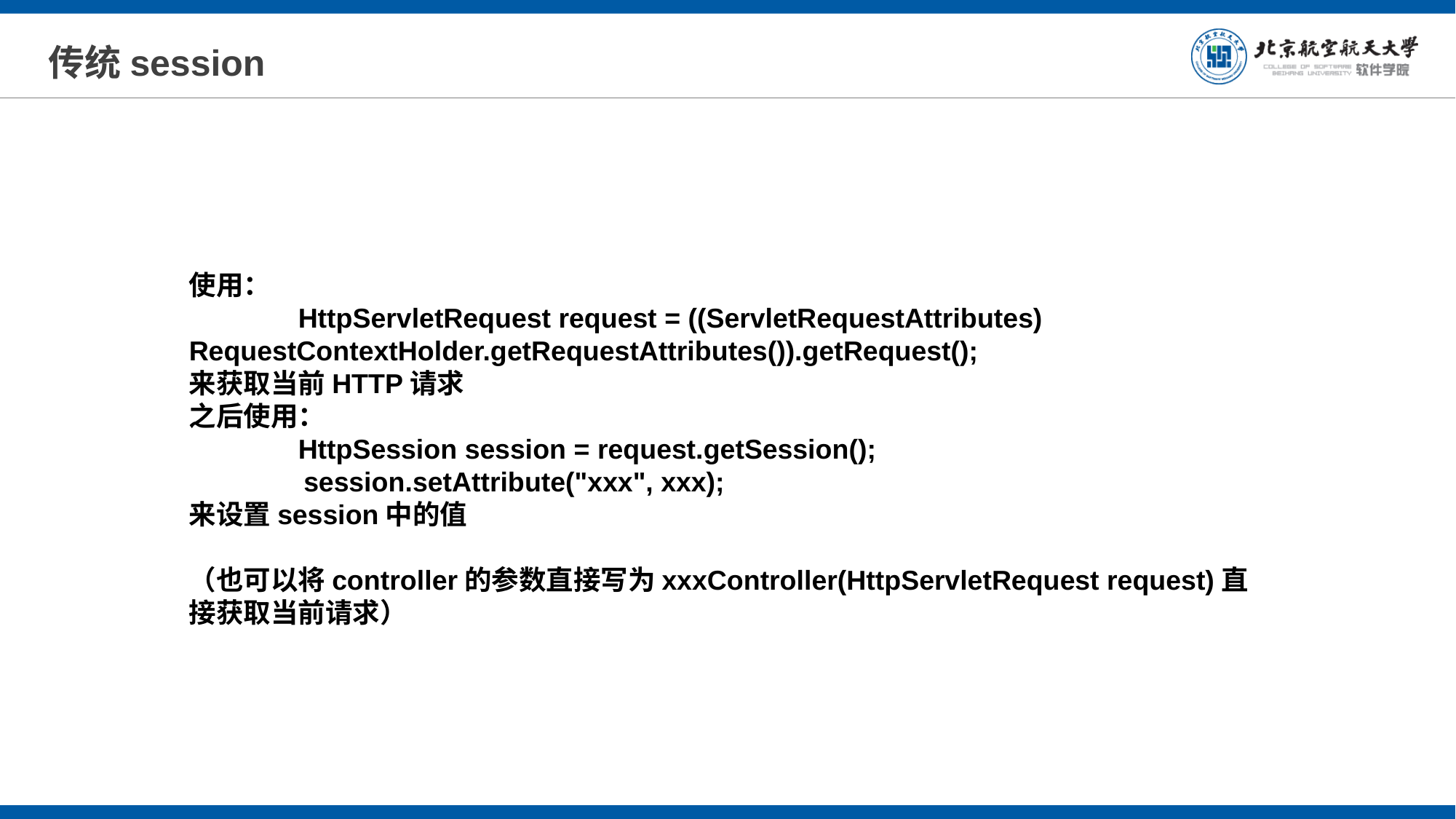

# 传统session
使用：
	HttpServletRequest request = ((ServletRequestAttributes) RequestContextHolder.getRequestAttributes()).getRequest();
来获取当前HTTP请求
之后使用：
	HttpSession session = request.getSession();
               session.setAttribute("xxx", xxx);
来设置session中的值

（也可以将controller的参数直接写为xxxController(HttpServletRequest request)直接获取当前请求）
15